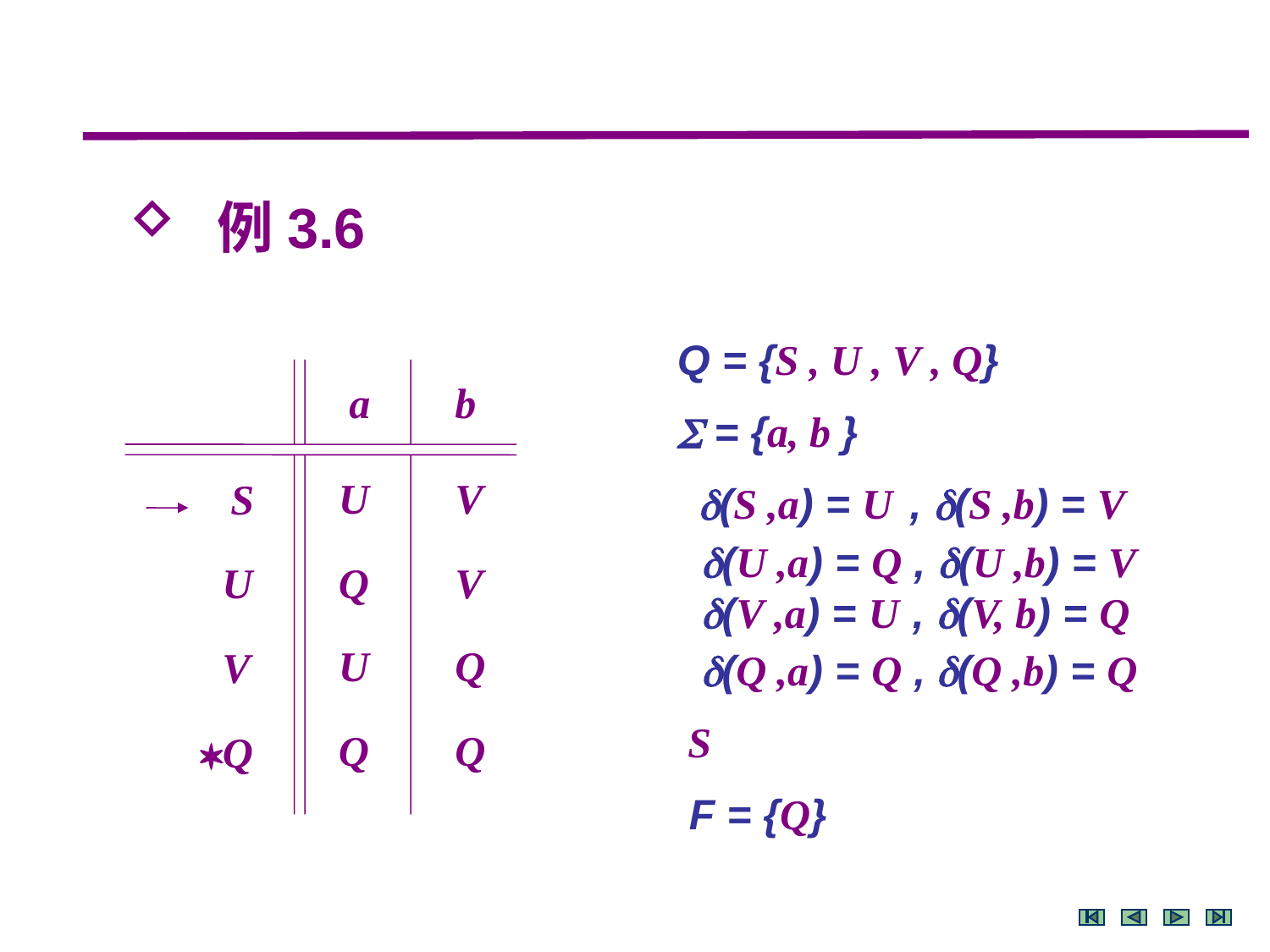

例3.6
Q = {S , U , V , Q}

Σ = {a, b }

  δ(S ,a) = U  , δ(S ,b) = V
  δ(U ,a) = Q , δ(U ,b) = V
  δ(V ,a) = U  , δ(V, b) = Q
  δ(Q ,a) = Q , δ(Q ,b) = Q

 S

 F = {Q}

a
b

U
V
S

U
Q
V
U
Q
V
Q
Q
∗Q